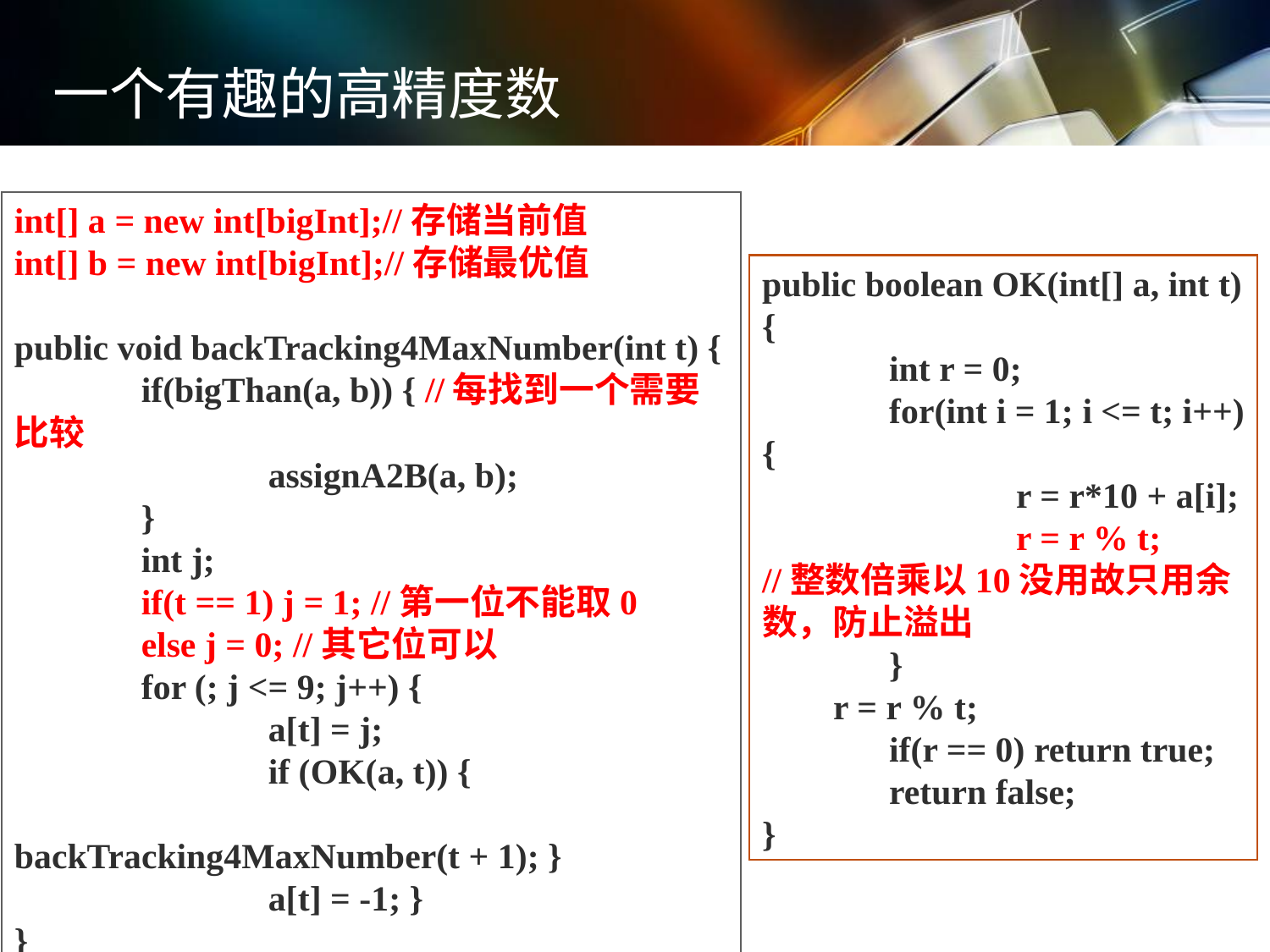

一个有趣的高精度数
int[] a = new int[bigInt];//存储当前值
int[] b = new int[bigInt];//存储最优值

public void backTracking4MaxNumber(int t) {
	if(bigThan(a, b)) { //每找到一个需要比较
		assignA2B(a, b);
	}
	int j;
	if(t == 1) j = 1; //第一位不能取0
	else j = 0; //其它位可以
	for (; j <= 9; j++) {
		a[t] = j;
		if (OK(a, t)) {
		    backTracking4MaxNumber(t + 1); }
		a[t] = -1; }
}
public boolean OK(int[] a, int t) {
	int r = 0;
	for(int i = 1; i <= t; i++) {
		r = r*10 + a[i];
		r = r % t;
//整数倍乘以10没用故只用余数，防止溢出
	}
        r = r % t;
	if(r == 0) return true;
	return false;
}